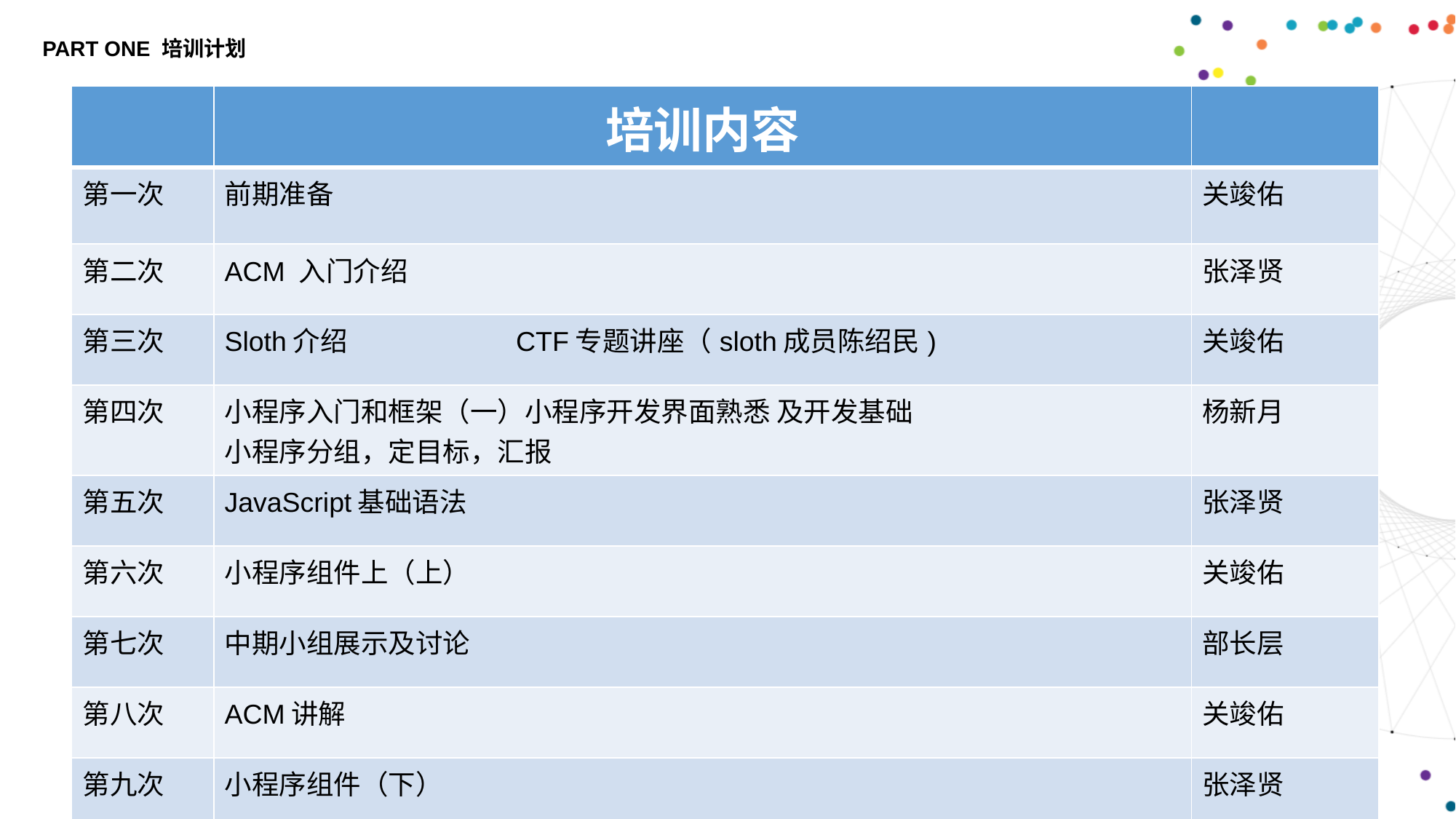

PART ONE 培训计划
|  | 培训内容 |  |
| --- | --- | --- |
| 第一次 | 前期准备 | 关竣佑 |
| 第二次 | ACM 入门介绍 | 张泽贤 |
| 第三次 | Sloth介绍 CTF专题讲座（sloth成员陈绍民) | 关竣佑 |
| 第四次 | 小程序入门和框架（一）小程序开发界面熟悉 及开发基础 小程序分组，定目标，汇报 | 杨新月 |
| 第五次 | JavaScript基础语法 | 张泽贤 |
| 第六次 | 小程序组件上（上） | 关竣佑 |
| 第七次 | 中期小组展示及讨论 | 部长层 |
| 第八次 | ACM讲解 | 关竣佑 |
| 第九次 | 小程序组件（下） | 张泽贤 |